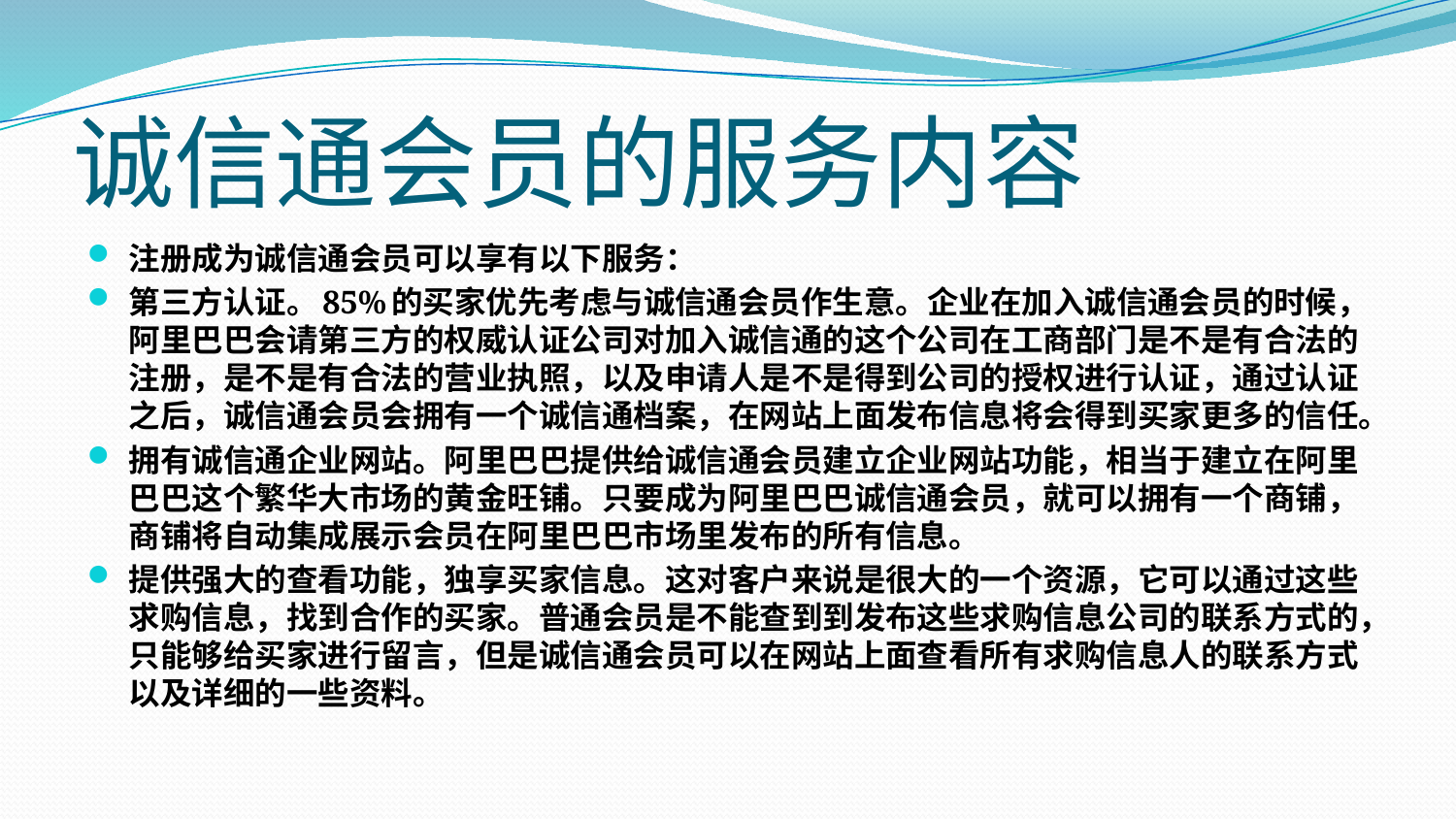

# 诚信通会员的服务内容
注册成为诚信通会员可以享有以下服务：
第三方认证。85%的买家优先考虑与诚信通会员作生意。企业在加入诚信通会员的时候，阿里巴巴会请第三方的权威认证公司对加入诚信通的这个公司在工商部门是不是有合法的注册，是不是有合法的营业执照，以及申请人是不是得到公司的授权进行认证，通过认证之后，诚信通会员会拥有一个诚信通档案，在网站上面发布信息将会得到买家更多的信任。
拥有诚信通企业网站。阿里巴巴提供给诚信通会员建立企业网站功能，相当于建立在阿里巴巴这个繁华大市场的黄金旺铺。只要成为阿里巴巴诚信通会员，就可以拥有一个商铺，商铺将自动集成展示会员在阿里巴巴市场里发布的所有信息。
提供强大的查看功能，独享买家信息。这对客户来说是很大的一个资源，它可以通过这些求购信息，找到合作的买家。普通会员是不能查到到发布这些求购信息公司的联系方式的，只能够给买家进行留言，但是诚信通会员可以在网站上面查看所有求购信息人的联系方式以及详细的一些资料。